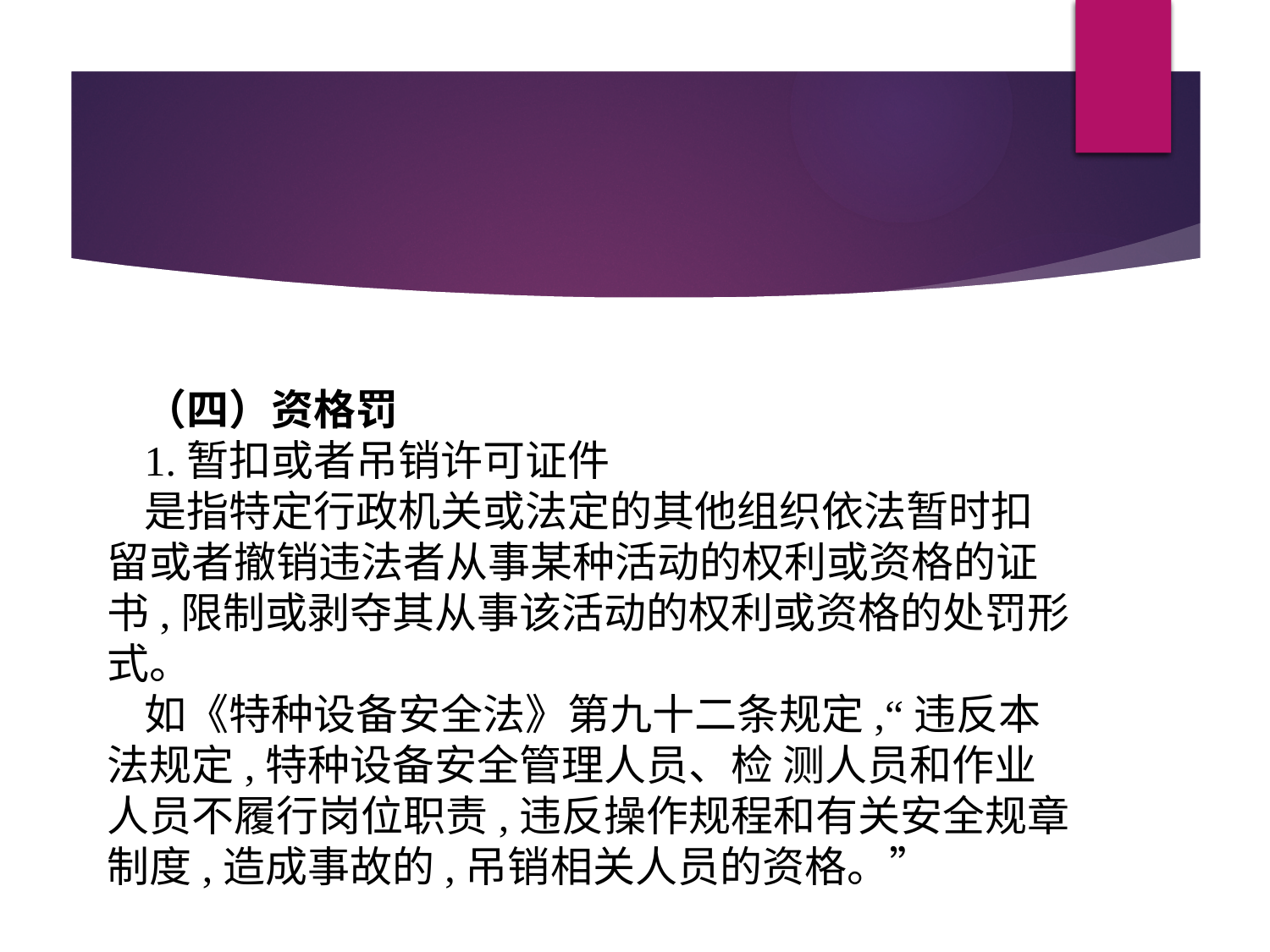

（四）资格罚
1.暂扣或者吊销许可证件
是指特定行政机关或法定的其他组织依法暂时扣留或者撤销违法者从事某种活动的权利或资格的证书,限制或剥夺其从事该活动的权利或资格的处罚形式。
如《特种设备安全法》第九十二条规定,“违反本法规定,特种设备安全管理人员、检 测人员和作业人员不履行岗位职责,违反操作规程和有关安全规章制度,造成事故的,吊销相关人员的资格。”